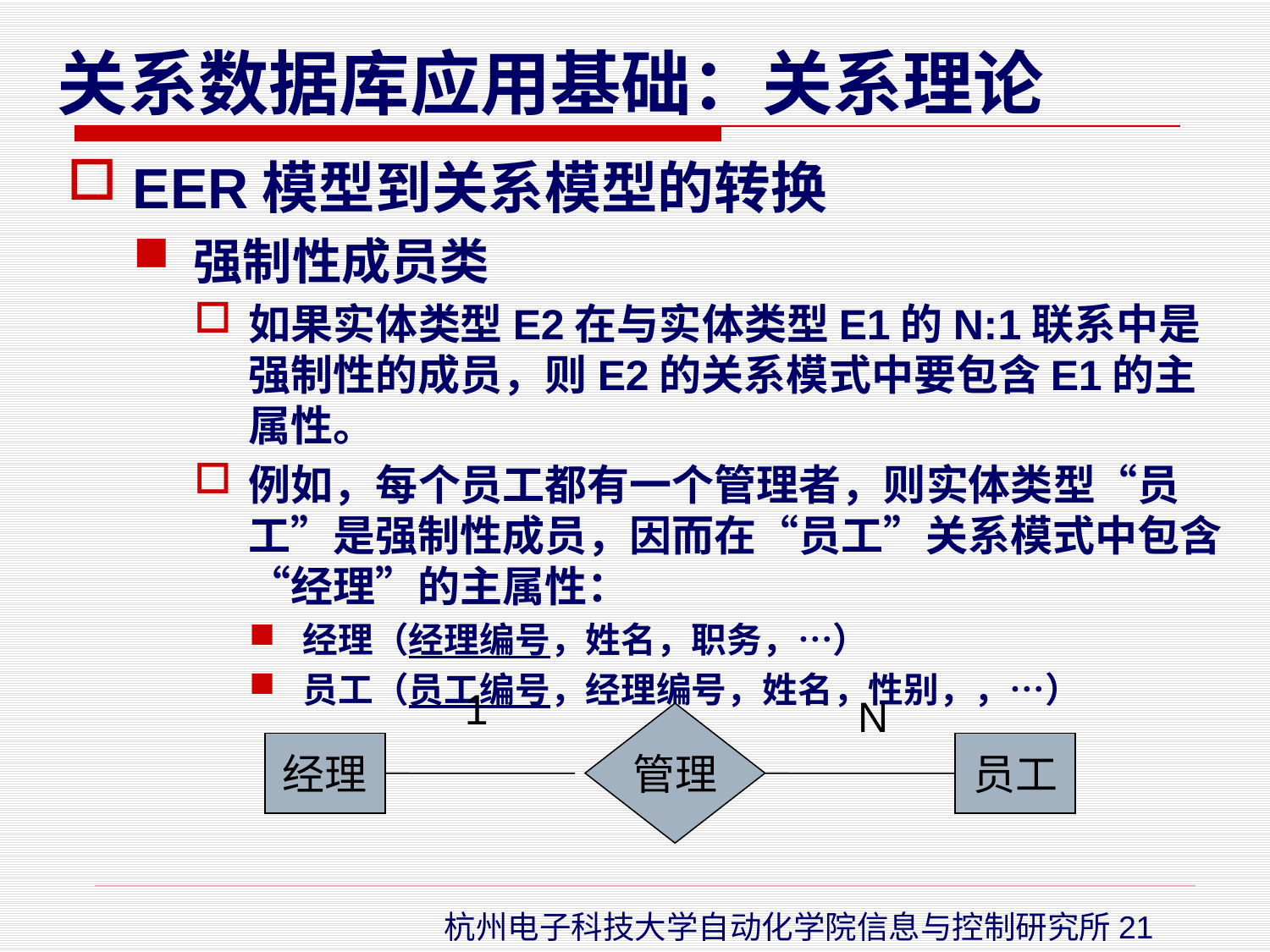

EER模型到关系模型的转换
强制性成员类
如果实体类型E2在与实体类型E1的N:1联系中是强制性的成员，则E2的关系模式中要包含E1的主属性。
例如，每个员工都有一个管理者，则实体类型“员工”是强制性成员，因而在“员工”关系模式中包含“经理”的主属性：
经理（经理编号，姓名，职务，…）
员工（员工编号，经理编号，姓名，性别，，…）
1
N
管理
经理
员工